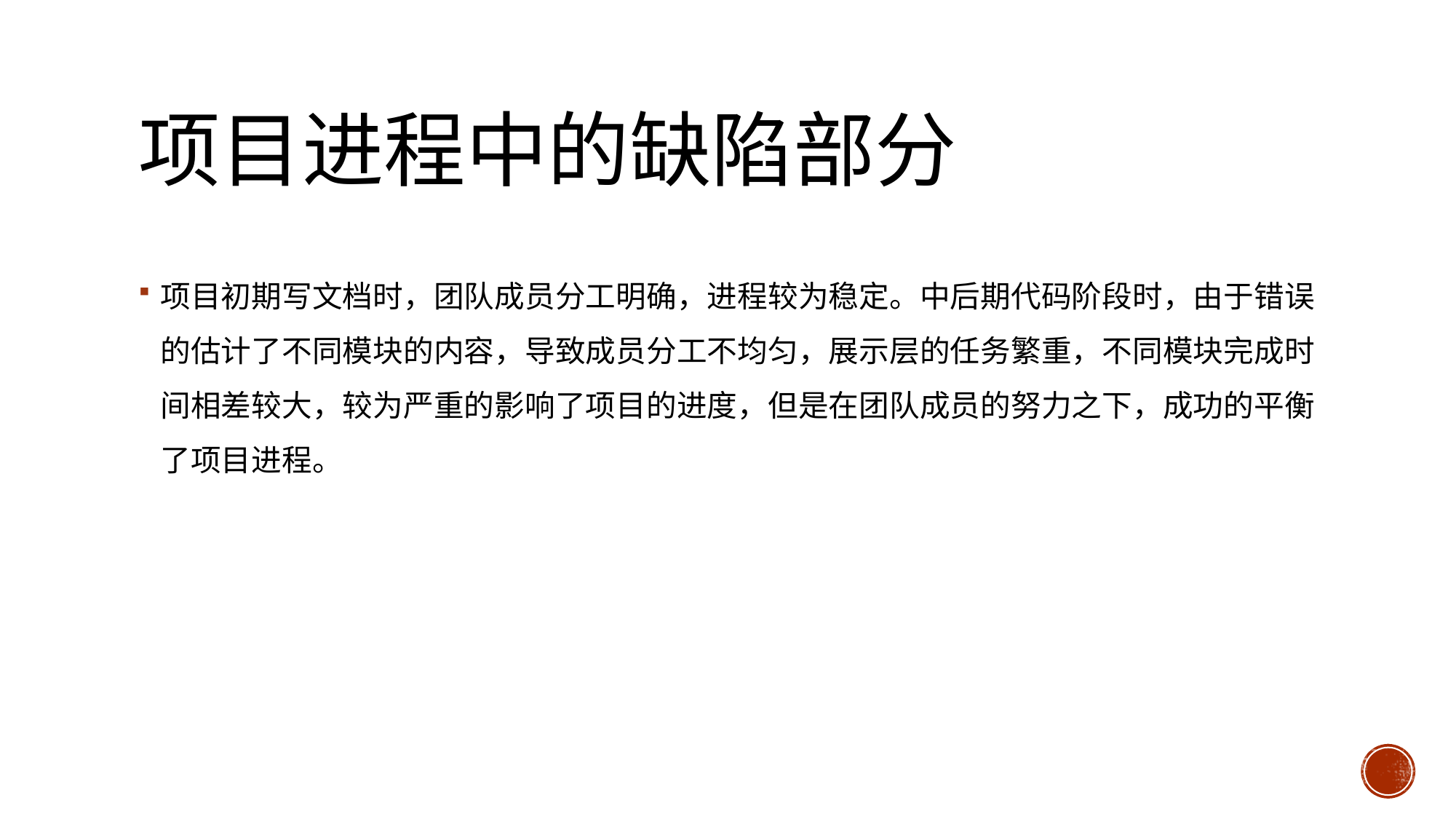

# 项目进程中的缺陷部分
项目初期写文档时，团队成员分工明确，进程较为稳定。中后期代码阶段时，由于错误的估计了不同模块的内容，导致成员分工不均匀，展示层的任务繁重，不同模块完成时间相差较大，较为严重的影响了项目的进度，但是在团队成员的努力之下，成功的平衡了项目进程。